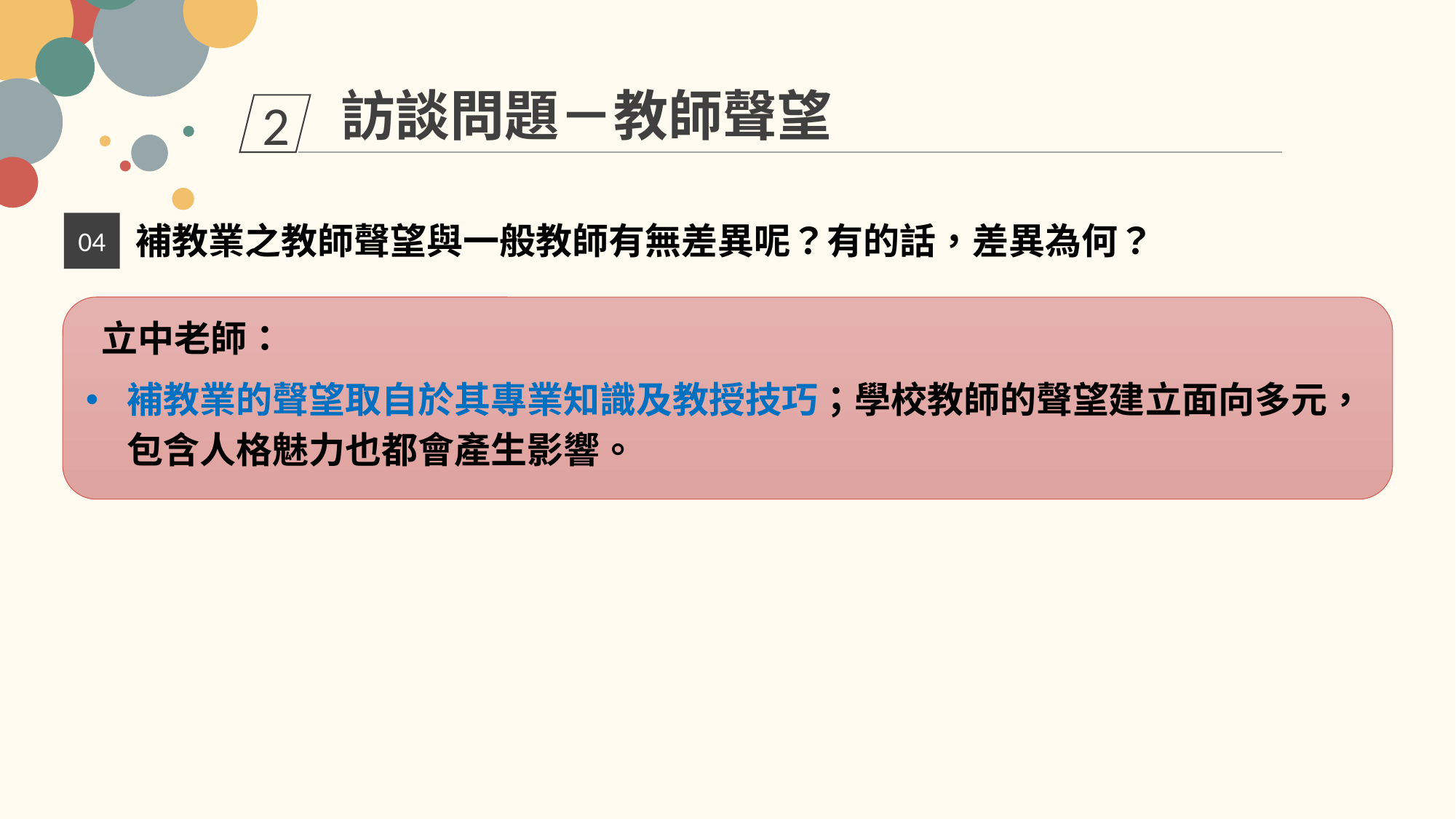

訪談問題－教師聲望
2
補教業之教師聲望與一般教師有無差異呢？有的話，差異為何？
04

立中老師：
補教業的聲望取自於其專業知識及教授技巧；學校教師的聲望建立面向多元，包含人格魅力也都會產生影響。